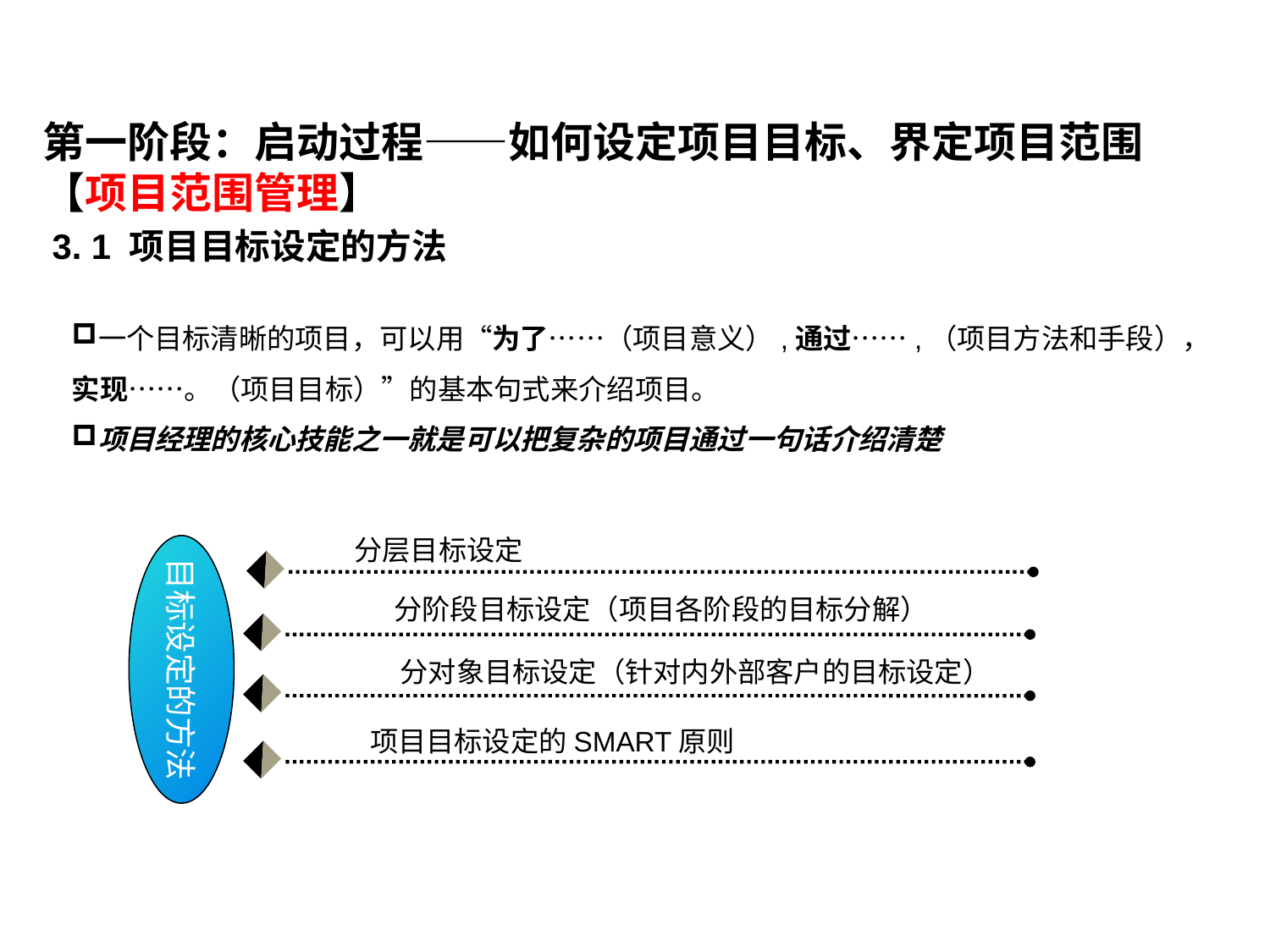

第一阶段：启动过程——如何设定项目目标、界定项目范围【项目范围管理】
3. 1 项目目标设定的方法
一个目标清晰的项目，可以用“为了……（项目意义）,通过……,（项目方法和手段），实现……。（项目目标）”的基本句式来介绍项目。
项目经理的核心技能之一就是可以把复杂的项目通过一句话介绍清楚
分层目标设定

分阶段目标设定（项目各阶段的目标分解）

分对象目标设定（针对内外部客户的目标设定）

项目目标设定的SMART原则

目标设定的方法